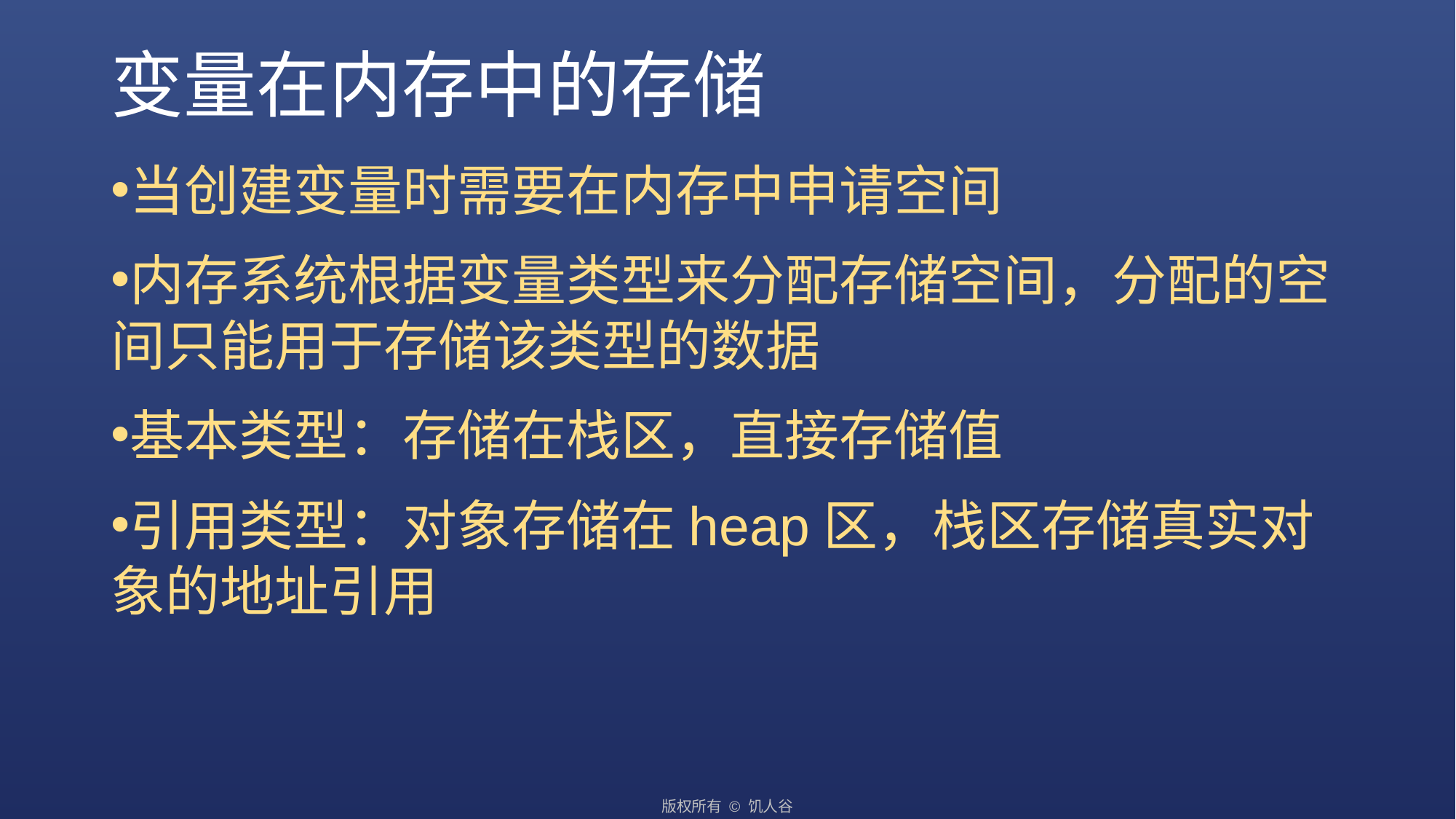

# 变量在内存中的存储
当创建变量时需要在内存中申请空间
内存系统根据变量类型来分配存储空间，分配的空间只能用于存储该类型的数据
基本类型：存储在栈区，直接存储值
引用类型：对象存储在heap区，栈区存储真实对象的地址引用